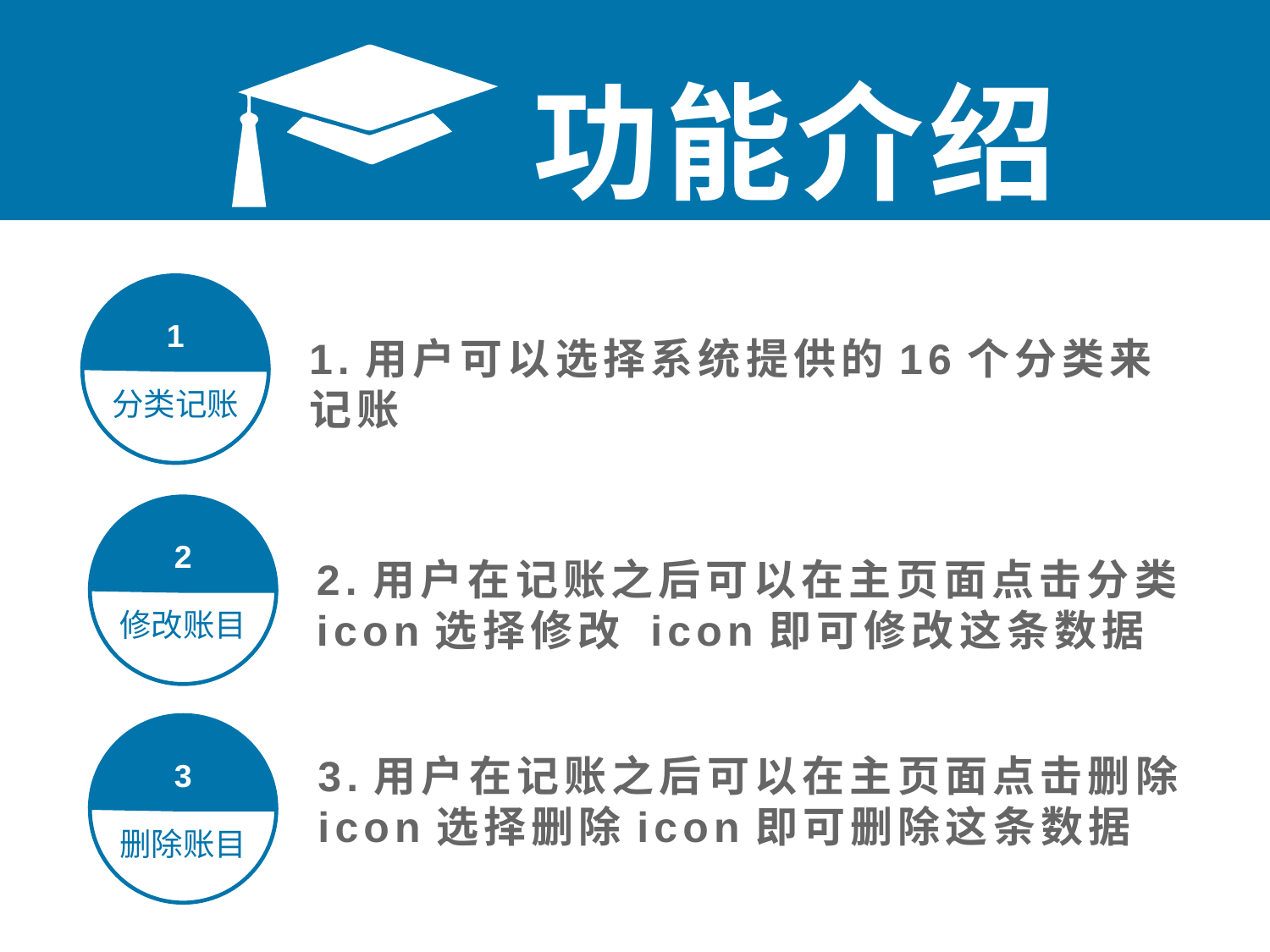

功能介绍

1
分类记账
1.用户可以选择系统提供的16个分类来记账

2
修改账目
2.用户在记账之后可以在主页面点击分类icon选择修改 icon即可修改这条数据

3
删除账目
3.用户在记账之后可以在主页面点击删除icon选择删除icon即可删除这条数据